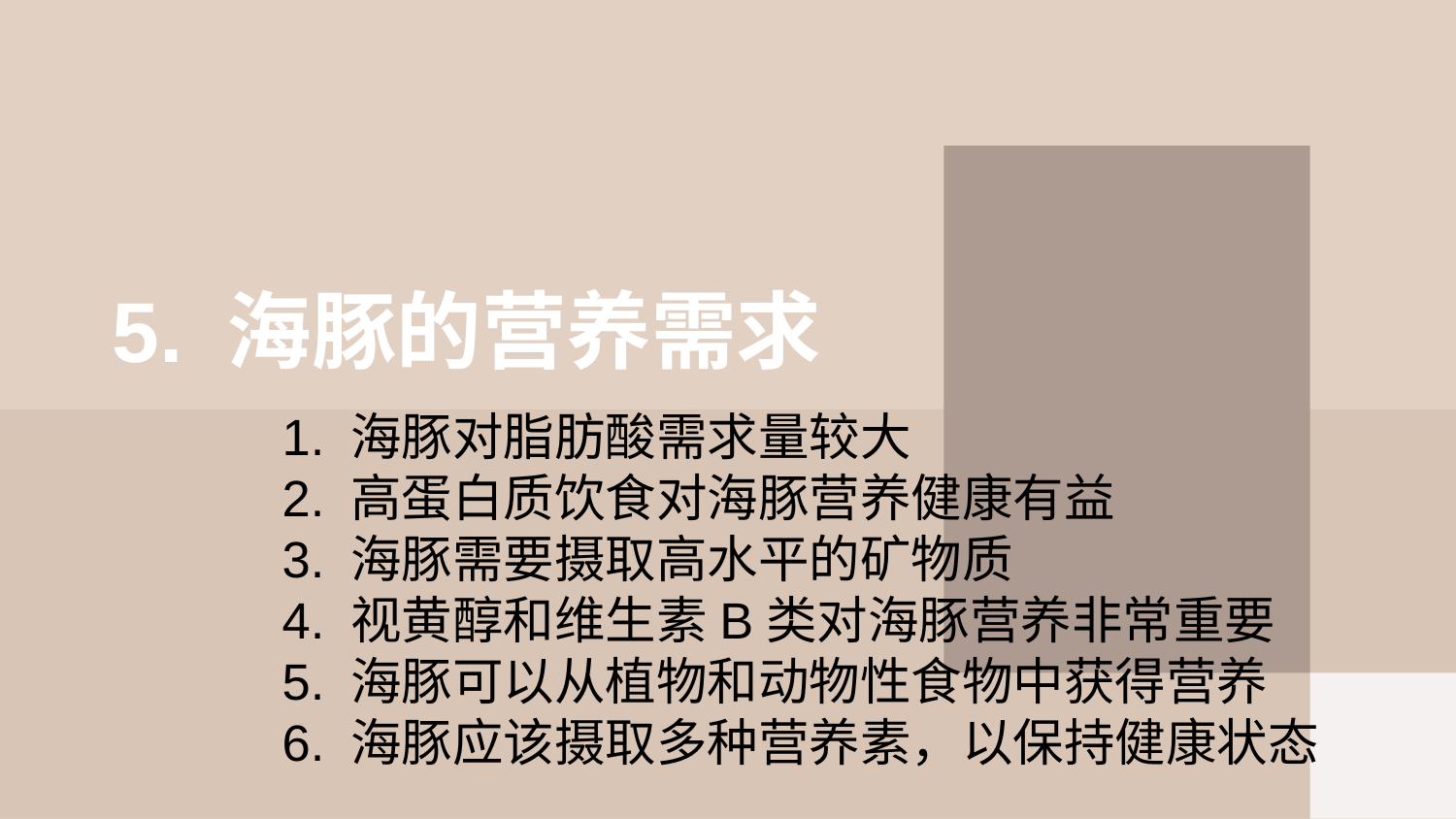

# 5. 海豚的营养需求

1. 海豚对脂肪酸需求量较大
2. 高蛋白质饮食对海豚营养健康有益
3. 海豚需要摄取高水平的矿物质
4. 视黄醇和维生素B类对海豚营养非常重要
5. 海豚可以从植物和动物性食物中获得营养
6. 海豚应该摄取多种营养素，以保持健康状态